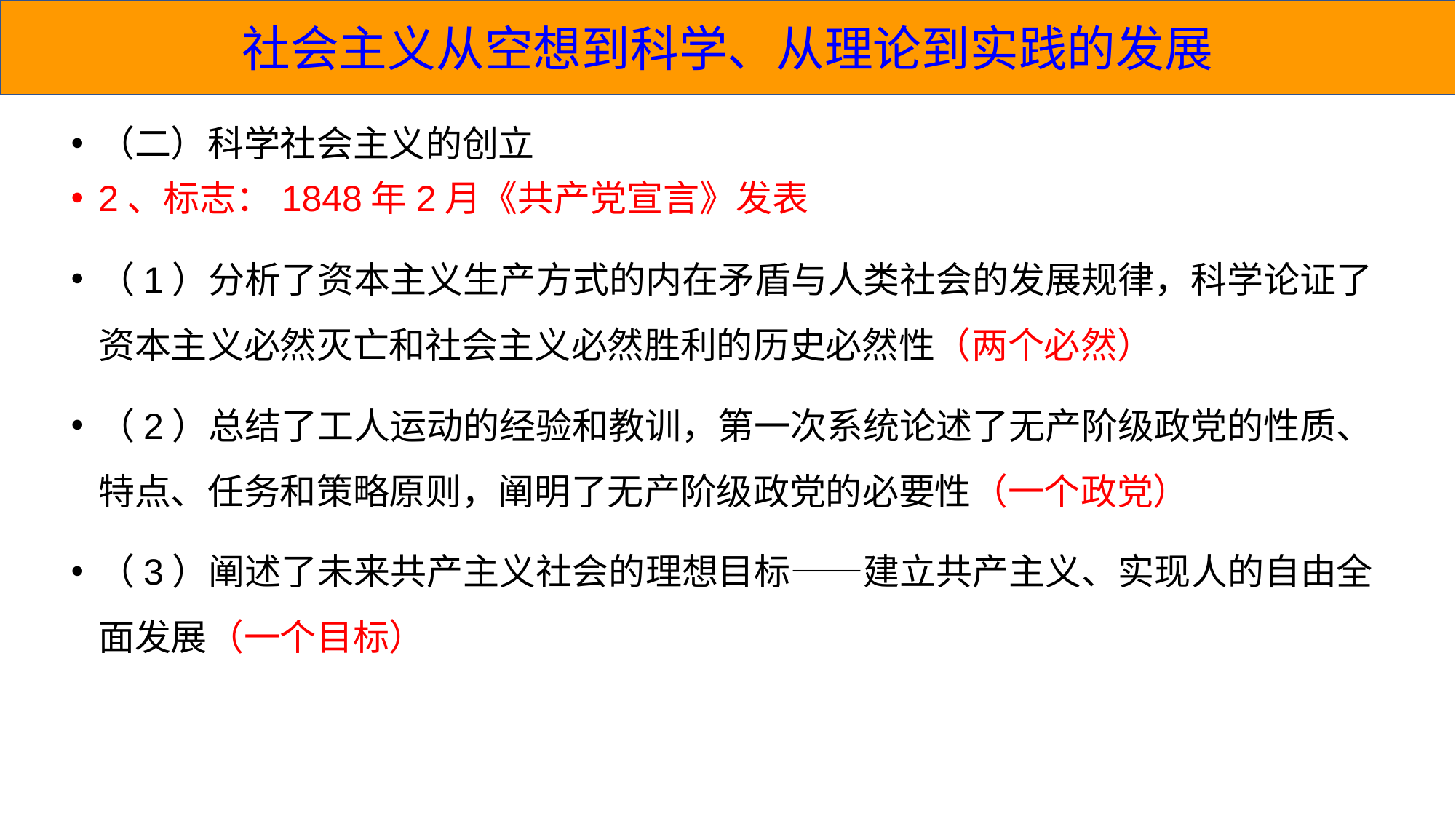

社会主义从空想到科学、从理论到实践的发展
（二）科学社会主义的创立
2、标志：1848年2月《共产党宣言》发表
（1）分析了资本主义生产方式的内在矛盾与人类社会的发展规律，科学论证了资本主义必然灭亡和社会主义必然胜利的历史必然性（两个必然）
（2）总结了工人运动的经验和教训，第一次系统论述了无产阶级政党的性质、特点、任务和策略原则，阐明了无产阶级政党的必要性（一个政党）
（3）阐述了未来共产主义社会的理想目标——建立共产主义、实现人的自由全面发展（一个目标）